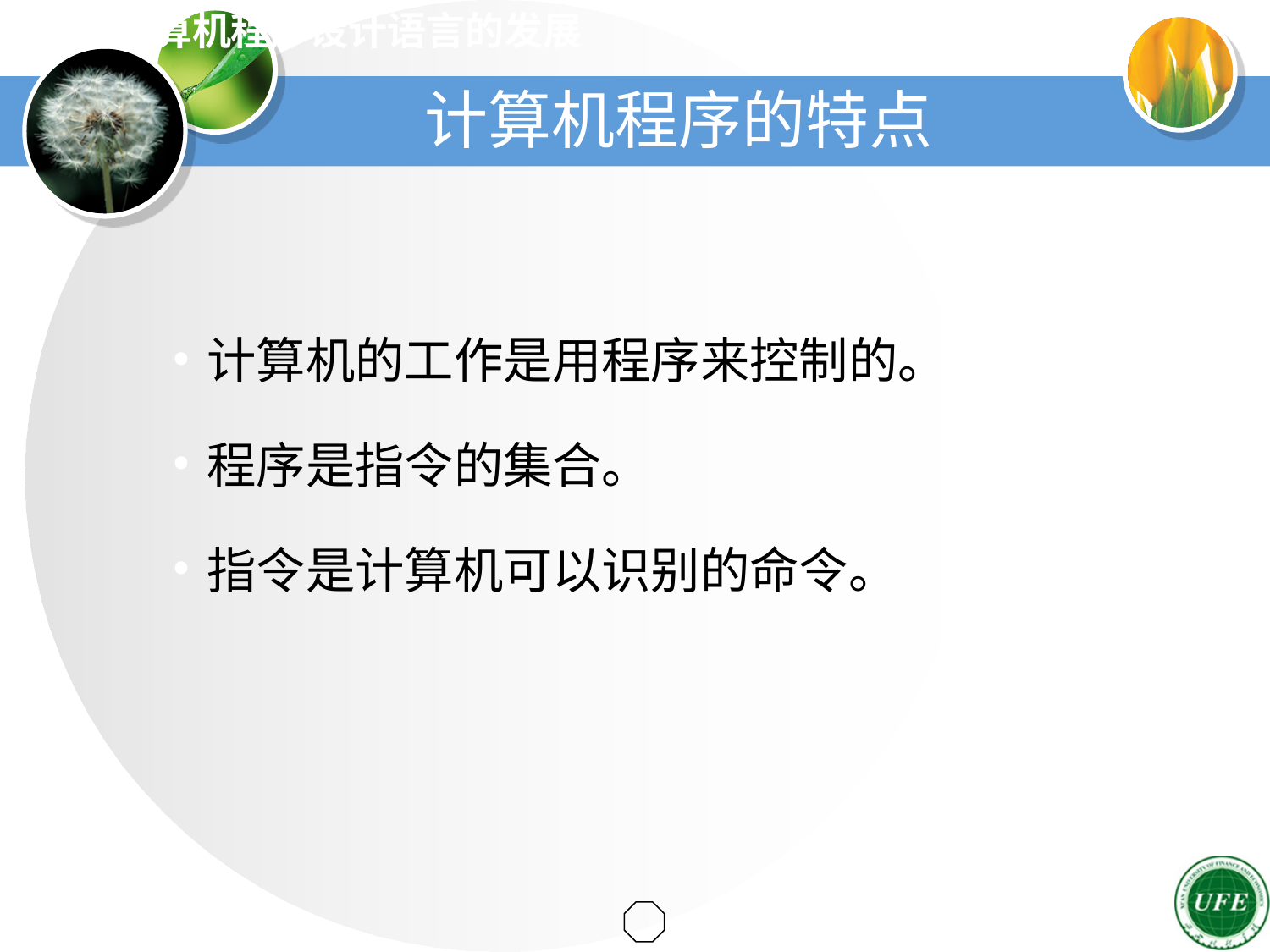

1.1 计算机程序设计语言的发展
# 计算机程序的特点
计算机的工作是用程序来控制的。
程序是指令的集合。
指令是计算机可以识别的命令。

16